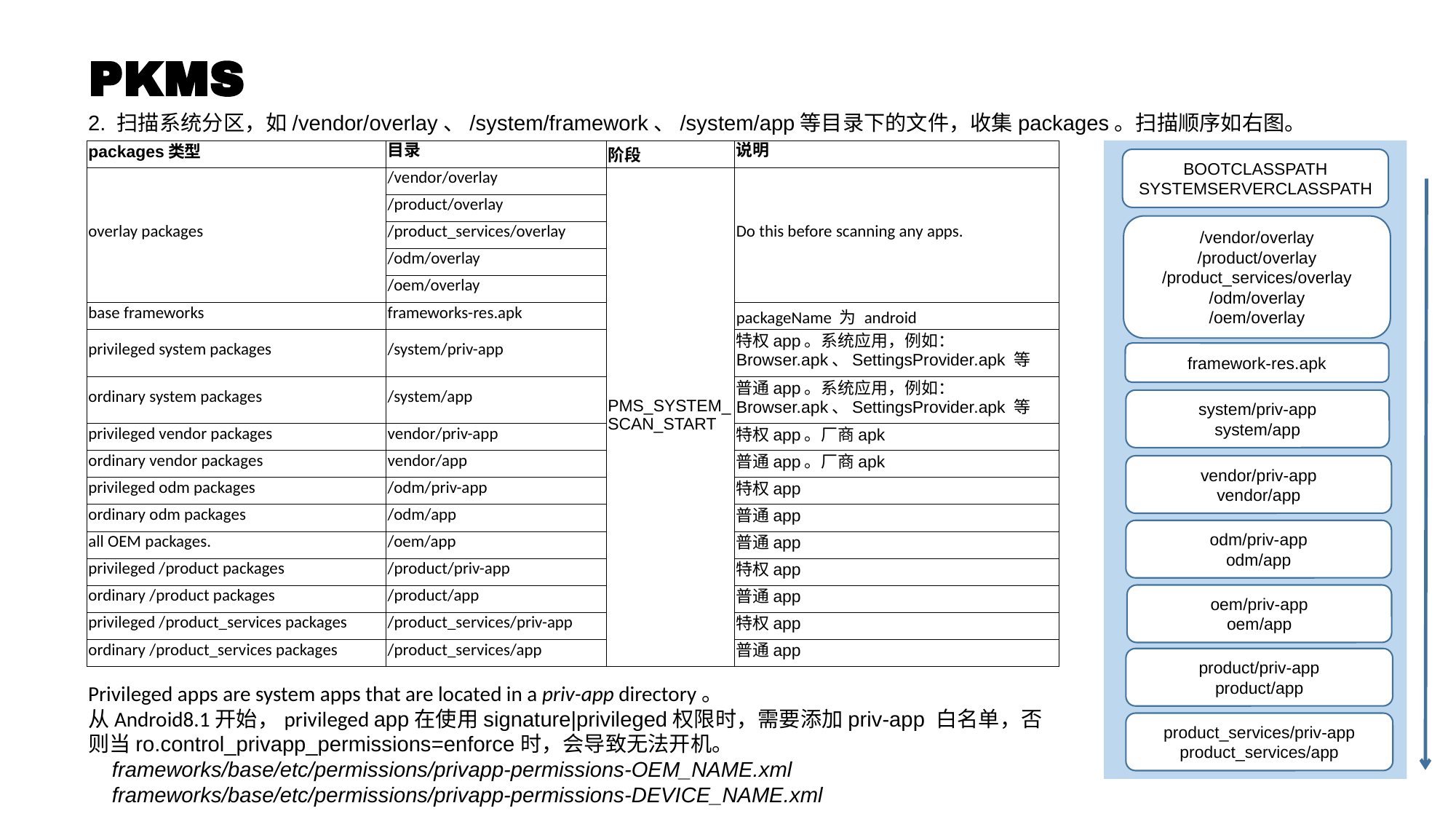

# PKMS
2. 扫描系统分区，如/vendor/overlay、/system/framework、/system/app等目录下的文件，收集packages。扫描顺序如右图。

BOOTCLASSPATH
SYSTEMSERVERCLASSPATH
framework-res.apk
system/priv-app
system/app
vendor/priv-app
vendor/app
odm/priv-app
odm/app
oem/priv-app
oem/app
product/priv-app
product/app
product_services/priv-app
product_services/app
/vendor/overlay
/product/overlay
/product_services/overlay
/odm/overlay
/oem/overlay
| packages类型 | 目录 | 阶段 | 说明 |
| --- | --- | --- | --- |
| overlay packages | /vendor/overlay | PMS\_SYSTEM\_SCAN\_START | Do this before scanning any apps. |
|  | /product/overlay |  |  |
|  | /product\_services/overlay |  |  |
|  | /odm/overlay |  |  |
|  | /oem/overlay |  |  |
| base frameworks | frameworks-res.apk |  | packageName 为 android |
| privileged system packages | /system/priv-app |  | 特权app。系统应用，例如：Browser.apk、SettingsProvider.apk 等 |
| ordinary system packages | /system/app |  | 普通app。系统应用，例如：Browser.apk、SettingsProvider.apk 等 |
| privileged vendor packages | vendor/priv-app |  | 特权app。厂商apk |
| ordinary vendor packages | vendor/app |  | 普通app。厂商apk |
| privileged odm packages | /odm/priv-app |  | 特权app |
| ordinary odm packages | /odm/app |  | 普通app |
| all OEM packages. | /oem/app |  | 普通app |
| privileged /product packages | /product/priv-app |  | 特权app |
| ordinary /product packages | /product/app |  | 普通app |
| privileged /product\_services packages | /product\_services/priv-app |  | 特权app |
| ordinary /product\_services packages | /product\_services/app |  | 普通app |
Privileged apps are system apps that are located in a priv-app directory。
从Android8.1开始，privileged app在使用signature|privileged权限时，需要添加priv-app 白名单，否则当ro.control_privapp_permissions=enforce时，会导致无法开机。
    frameworks/base/etc/permissions/privapp-permissions-OEM_NAME.xml
    frameworks/base/etc/permissions/privapp-permissions-DEVICE_NAME.xml